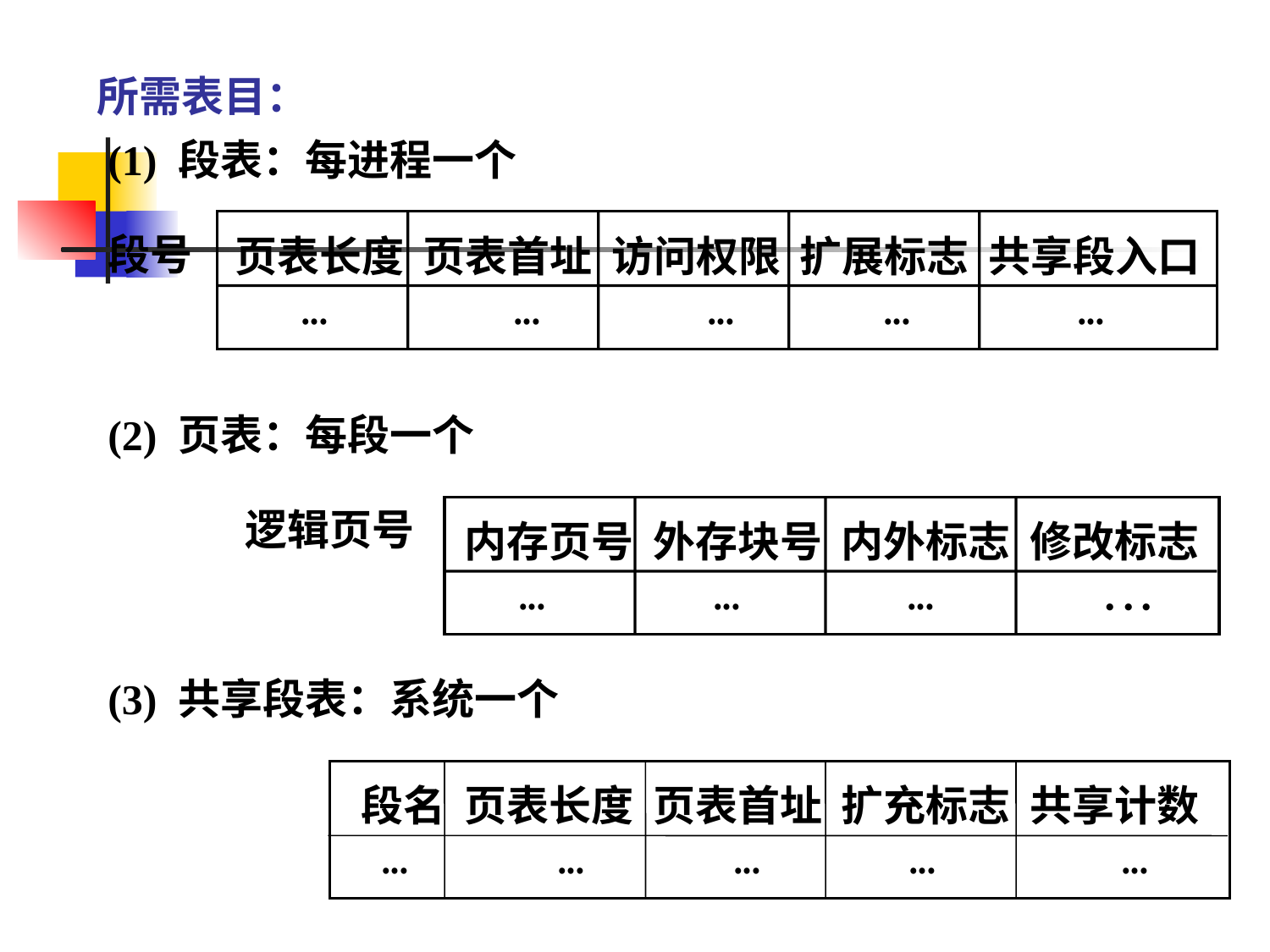

所需表目：
(1) 段表：每进程一个
页表长度  页表首址  访问权限  扩展标志  共享段入口
      …          …         …        …         …

段号
(2) 页表：每段一个
逻辑页号
内存页号  外存块号  内外标志  修改标志
 …         …         …         ...

(3) 共享段表：系统一个
段名  页表长度  页表首址  扩充标志  共享计数
…        …        …        …          …